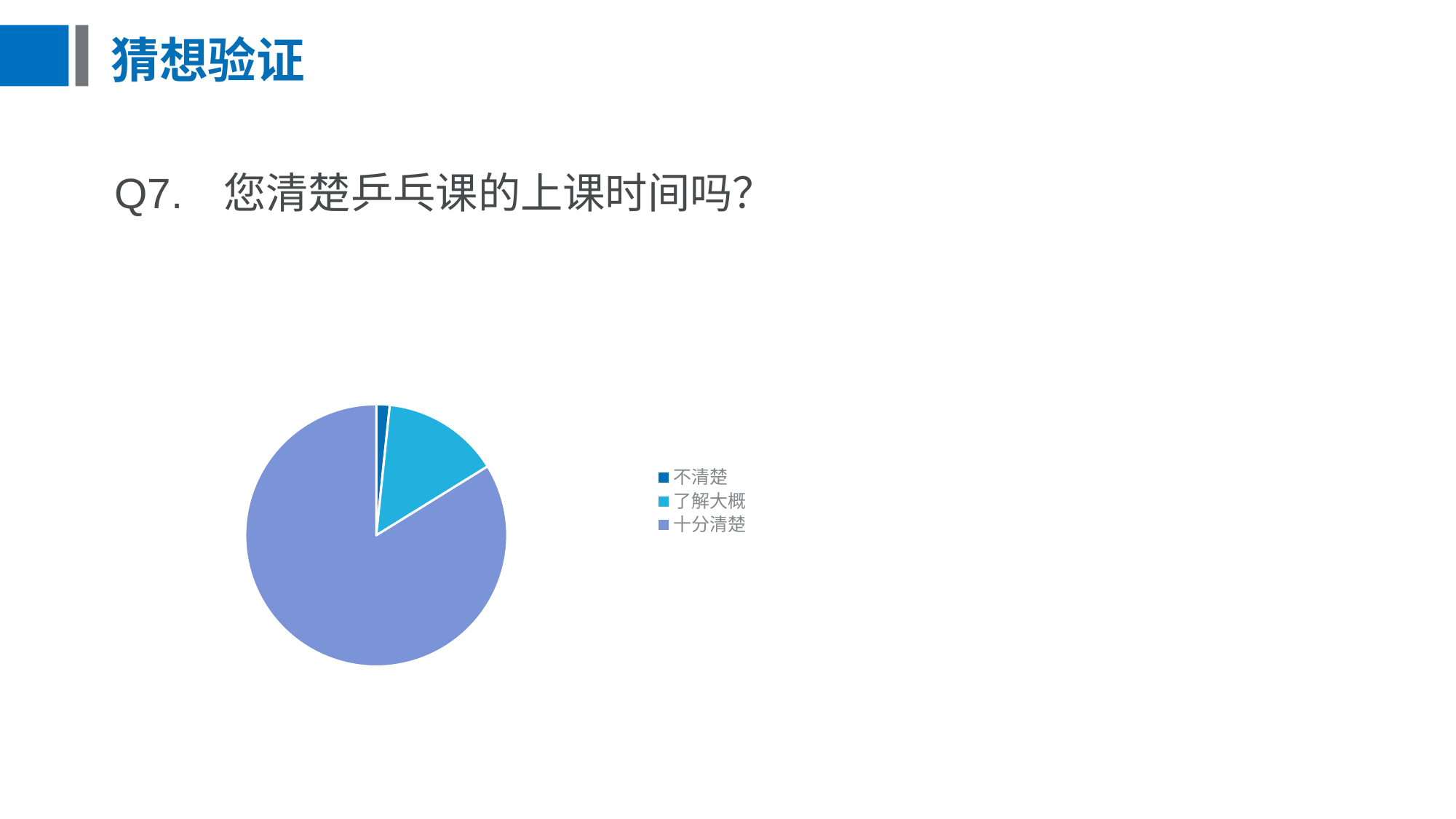

# 猜想验证
Q7.	您清楚乒乓课的上课时间吗？

### Chart

| Category | 选项分布 |
|---|---|
| 不清楚 | 4.0 |
| 了解大概 | 35.0 |
| 十分清楚 | 202.0 |